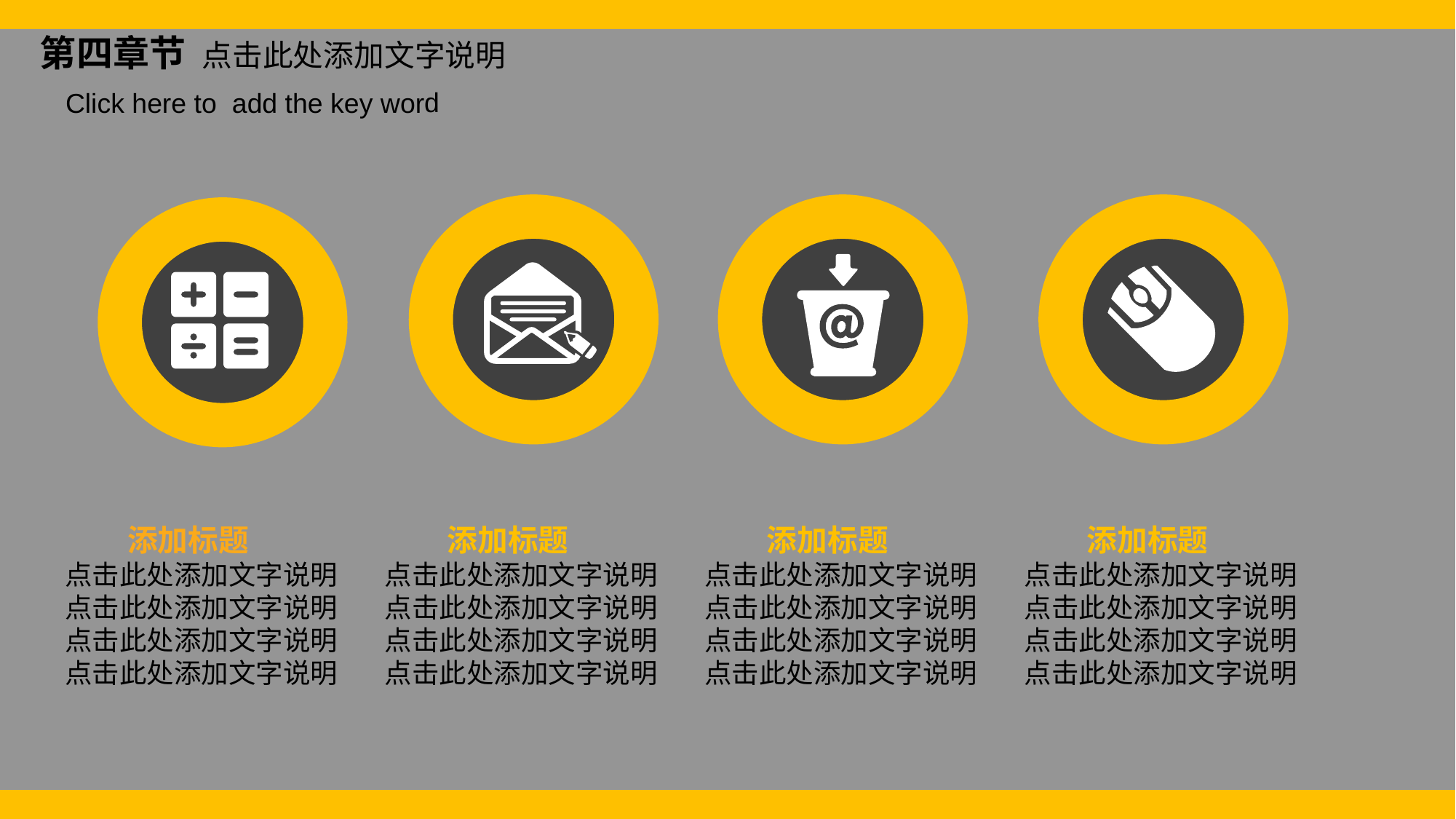

第四章节  点击此处添加文字说明
Click here to  add the key word

        添加标题
点击此处添加文字说明
点击此处添加文字说明
点击此处添加文字说明
点击此处添加文字说明
        添加标题
点击此处添加文字说明
点击此处添加文字说明
点击此处添加文字说明
点击此处添加文字说明
        添加标题
点击此处添加文字说明
点击此处添加文字说明
点击此处添加文字说明
点击此处添加文字说明
        添加标题
点击此处添加文字说明
点击此处添加文字说明
点击此处添加文字说明
点击此处添加文字说明